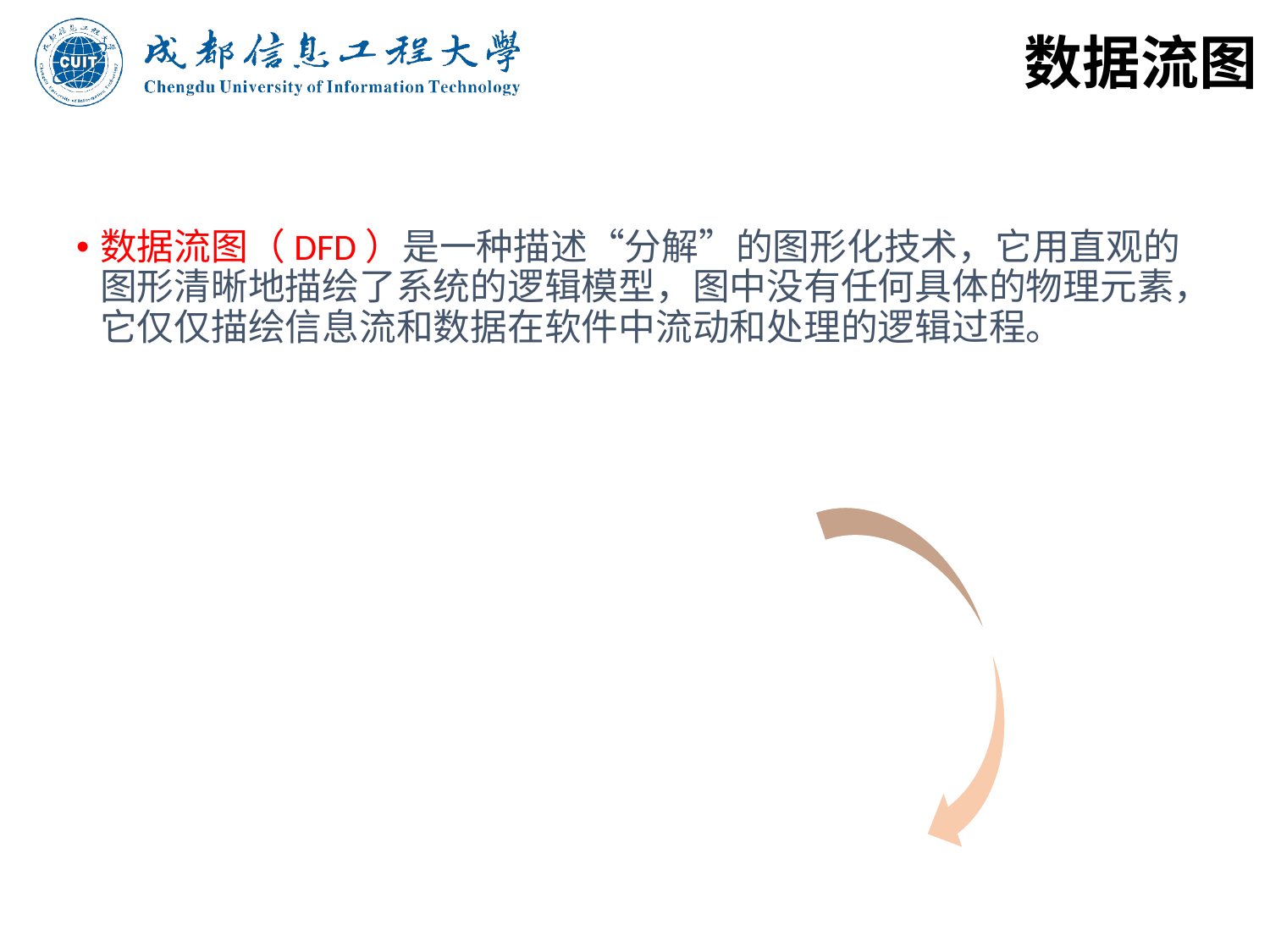

# 数据流图
数据流图（DFD）是一种描述“分解”的图形化技术，它用直观的图形清晰地描绘了系统的逻辑模型，图中没有任何具体的物理元素，它仅仅描绘信息流和数据在软件中流动和处理的逻辑过程。